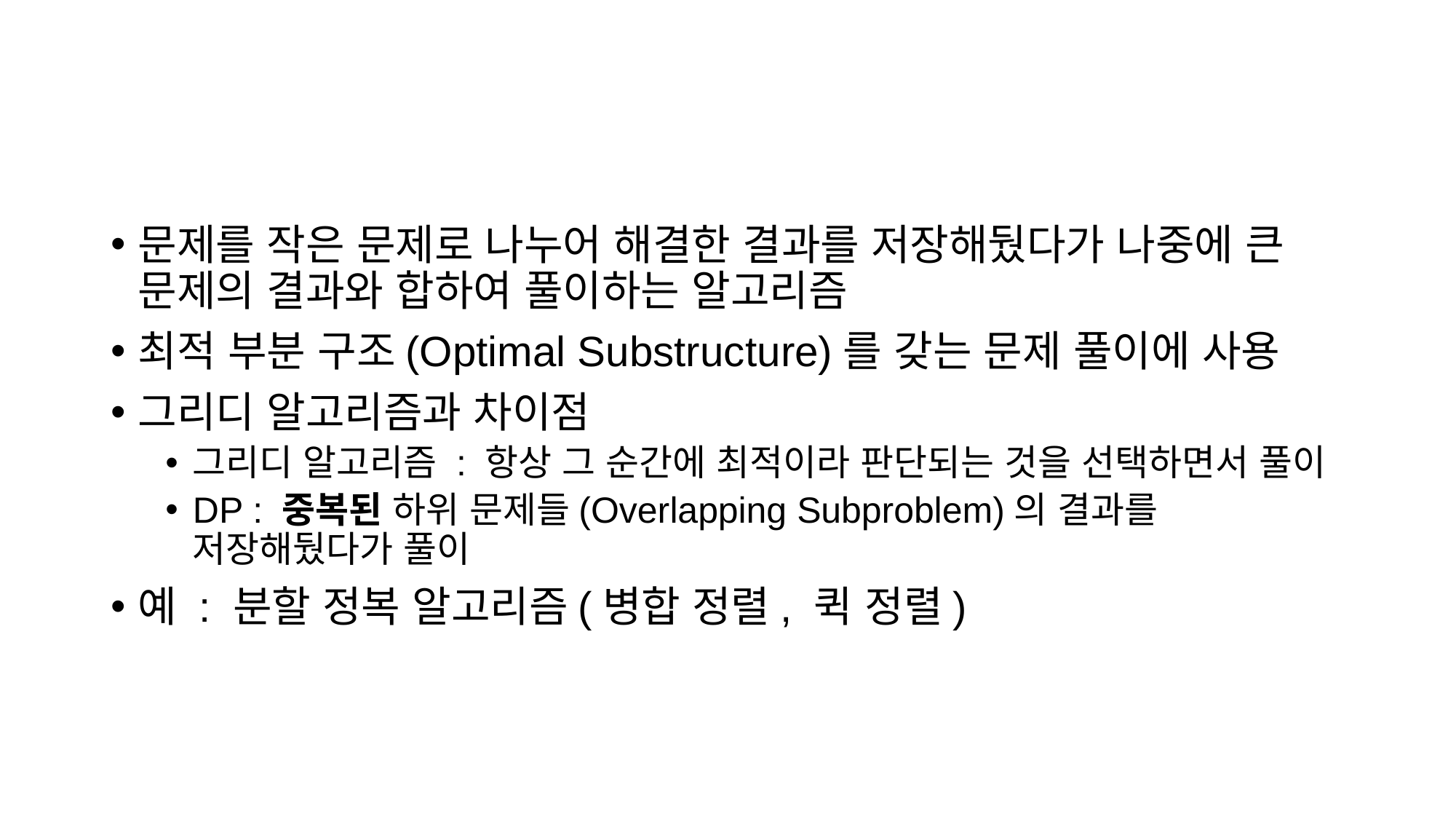

#
문제를 작은 문제로 나누어 해결한 결과를 저장해뒀다가 나중에 큰 문제의 결과와 합하여 풀이하는 알고리즘
최적 부분 구조(Optimal Substructure)를 갖는 문제 풀이에 사용
그리디 알고리즘과 차이점
그리디 알고리즘 : 항상 그 순간에 최적이라 판단되는 것을 선택하면서 풀이
DP : 중복된 하위 문제들(Overlapping Subproblem)의 결과를 저장해뒀다가 풀이
예 : 분할 정복 알고리즘(병합 정렬, 퀵 정렬)